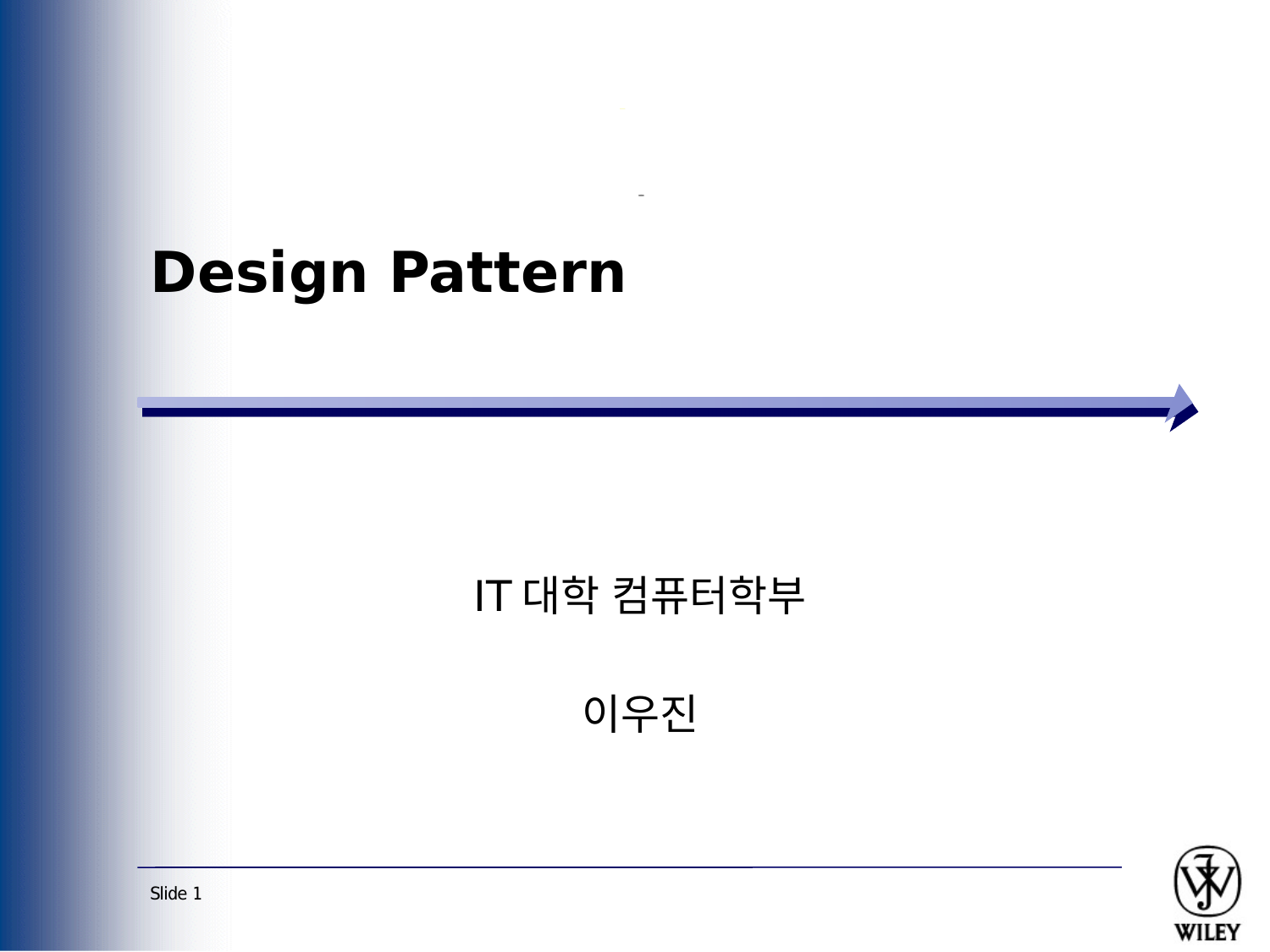

# Design Pattern

IT대학 컴퓨터학부

이우진
Slide 1